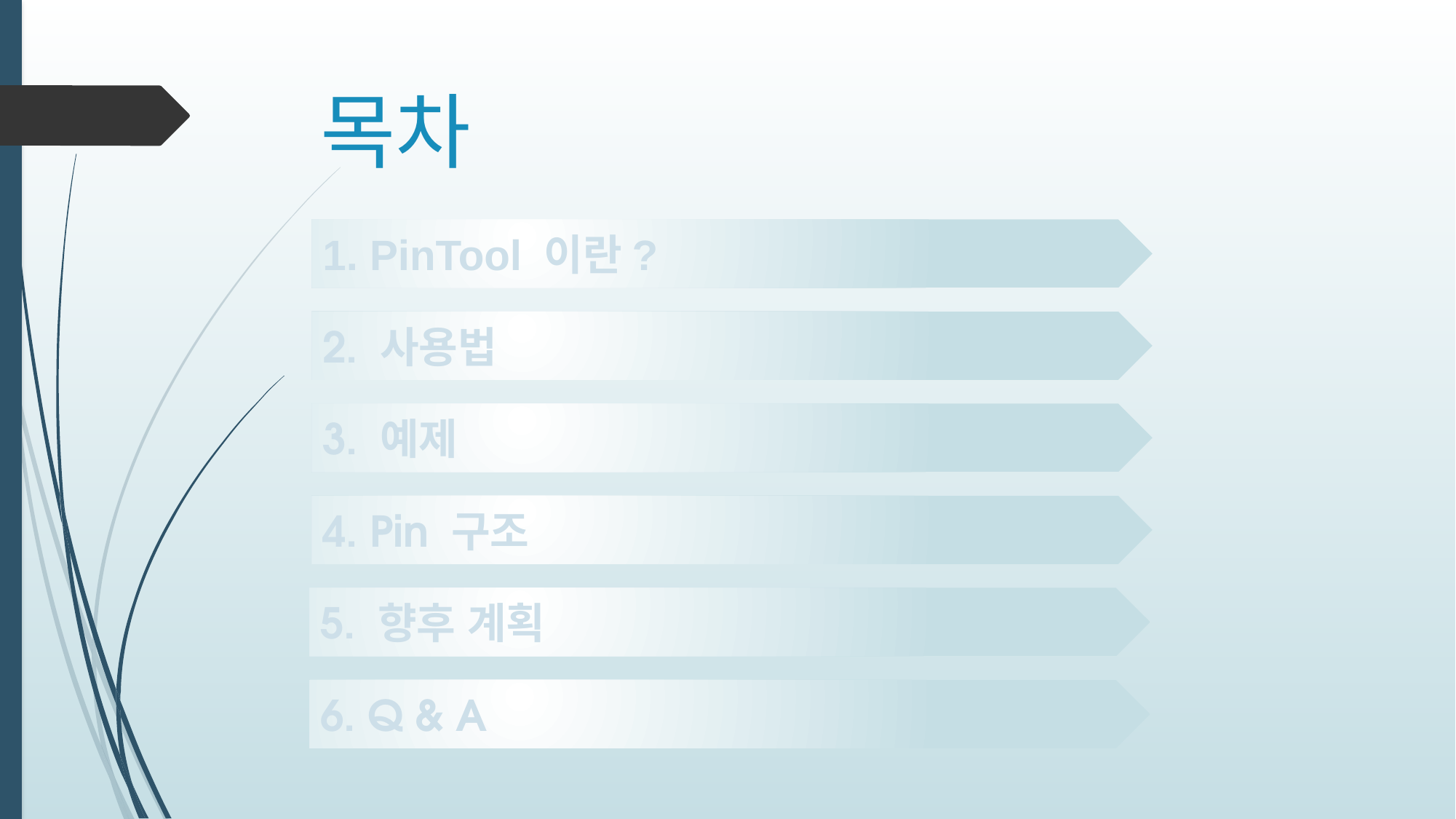

# 목차
1. PinTool 이란?
2. 사용법
3. 예제
4. Pin 구조
5. 향후 계획
6. Q & A